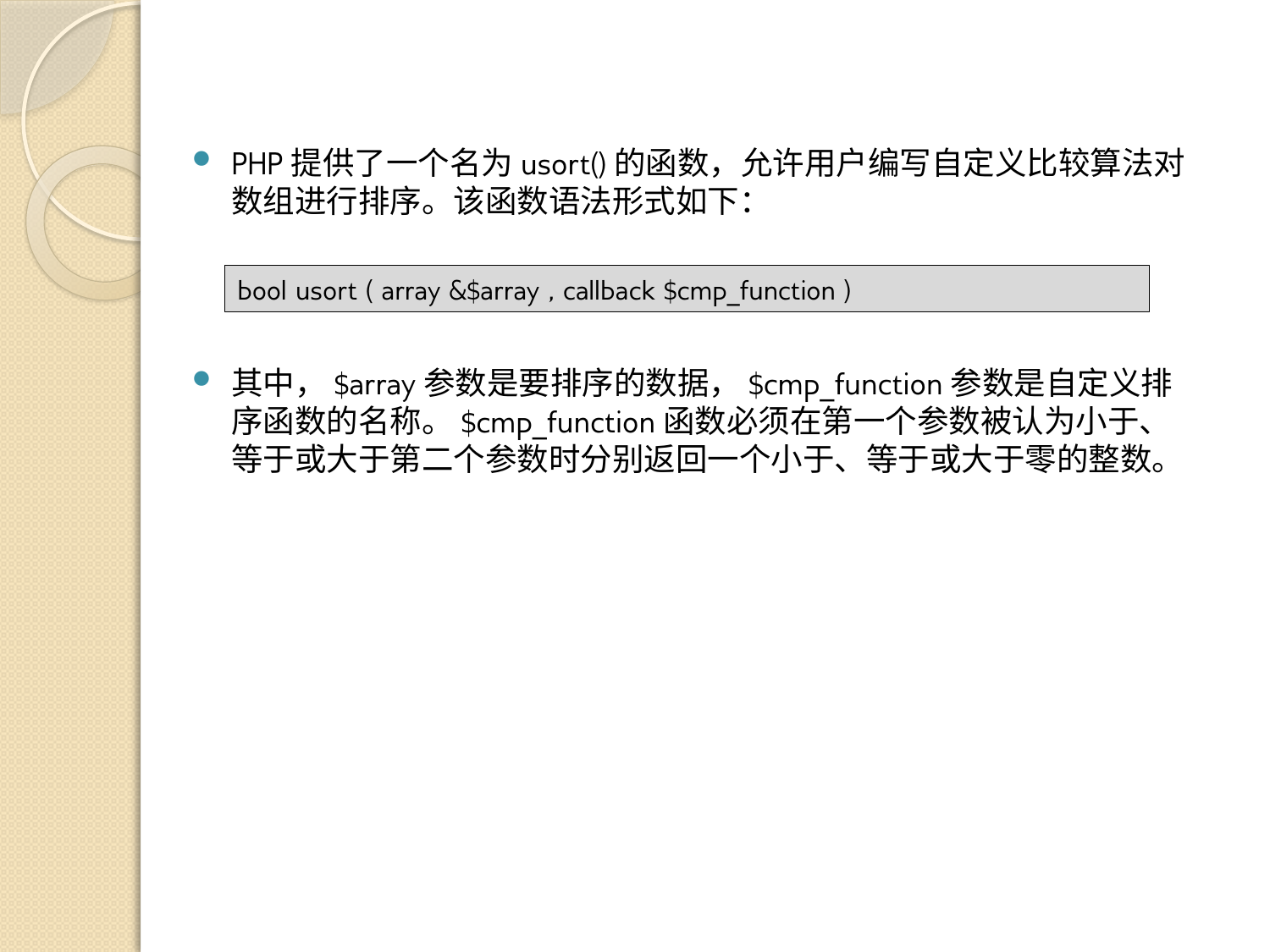

PHP提供了一个名为usort()的函数，允许用户编写自定义比较算法对数组进行排序。该函数语法形式如下：
bool usort ( array &$array , callback $cmp_function )
其中，$array参数是要排序的数据，$cmp_function参数是自定义排序函数的名称。$cmp_function函数必须在第一个参数被认为小于、等于或大于第二个参数时分别返回一个小于、等于或大于零的整数。